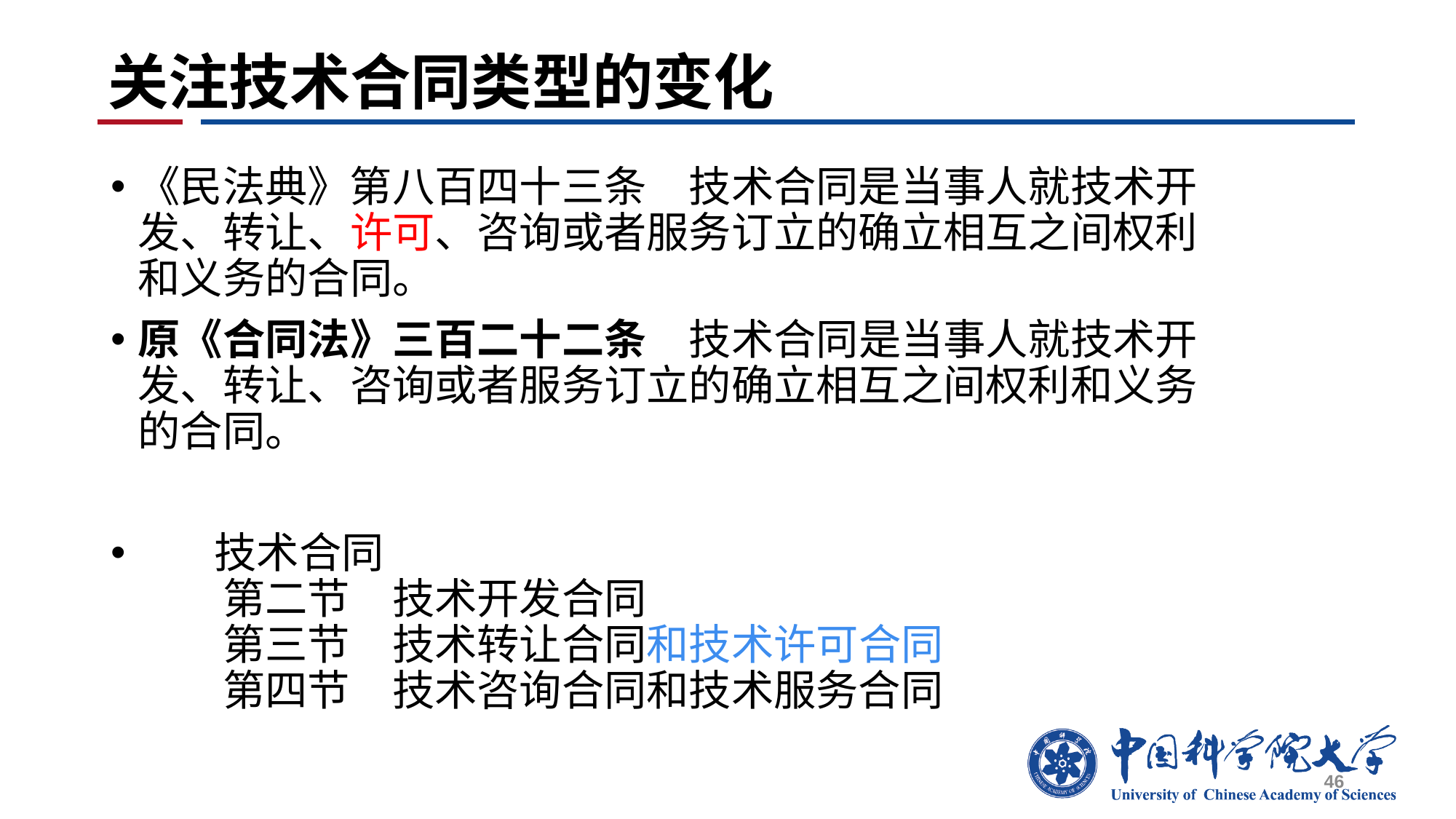

# 关注技术合同类型的变化
《民法典》第八百四十三条　技术合同是当事人就技术开发、转让、许可、咨询或者服务订立的确立相互之间权利和义务的合同。
原《合同法》三百二十二条　技术合同是当事人就技术开发、转让、咨询或者服务订立的确立相互之间权利和义务的合同。

       技术合同
　　第二节　技术开发合同
　　第三节　技术转让合同和技术许可合同
　　第四节　技术咨询合同和技术服务合同

46